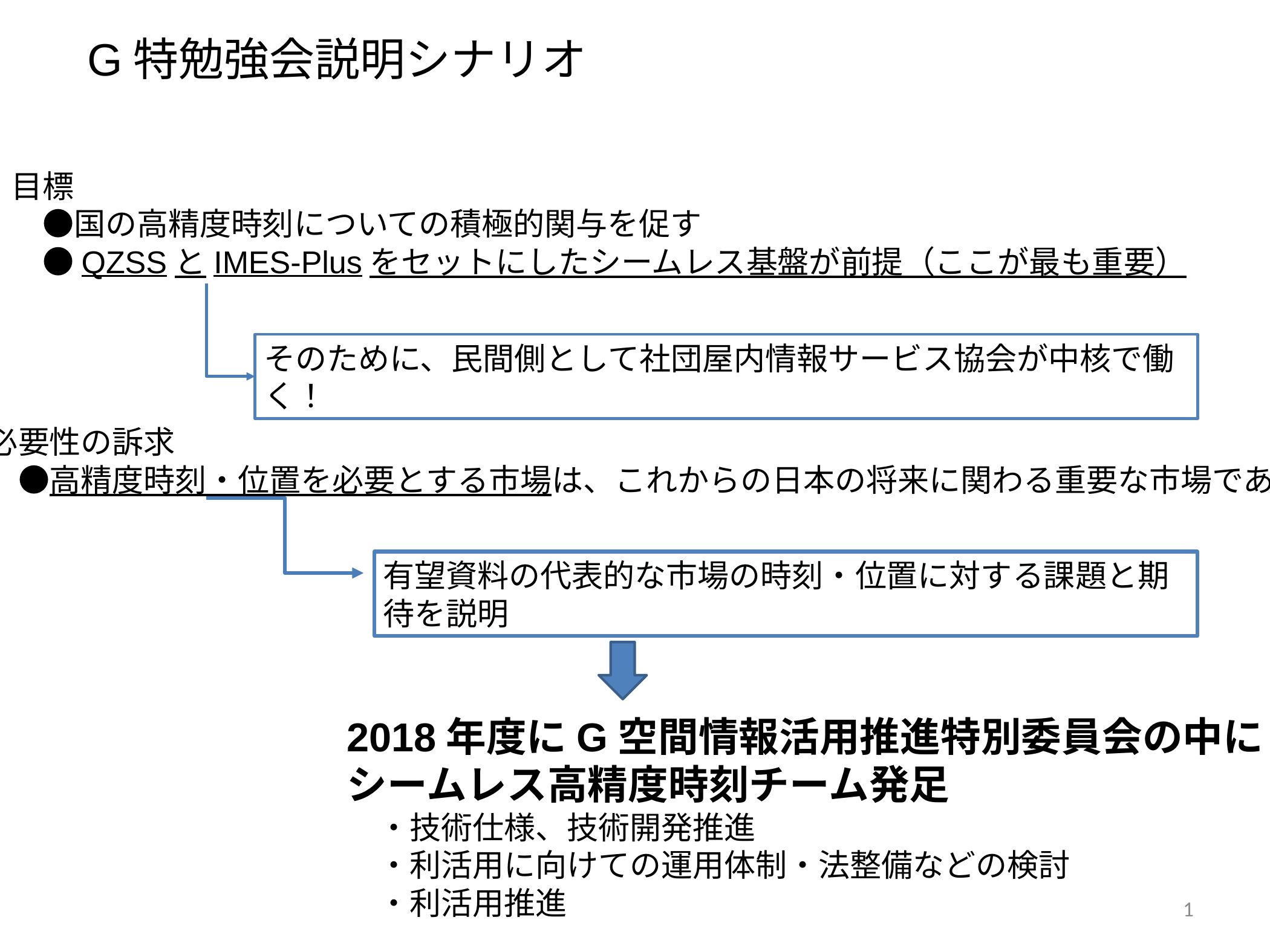

G特勉強会説明シナリオ
目標
　●国の高精度時刻についての積極的関与を促す
　●QZSSとIMES-Plusをセットにしたシームレス基盤が前提（ここが最も重要）

そのために、民間側として社団屋内情報サービス協会が中核で働く！
必要性の訴求
　●高精度時刻・位置を必要とする市場は、これからの日本の将来に関わる重要な市場である。

有望資料の代表的な市場の時刻・位置に対する課題と期待を説明

2018年度にG空間情報活用推進特別委員会の中に
シームレス高精度時刻チーム発足
　・技術仕様、技術開発推進
　・利活用に向けての運用体制・法整備などの検討
　・利活用推進
1